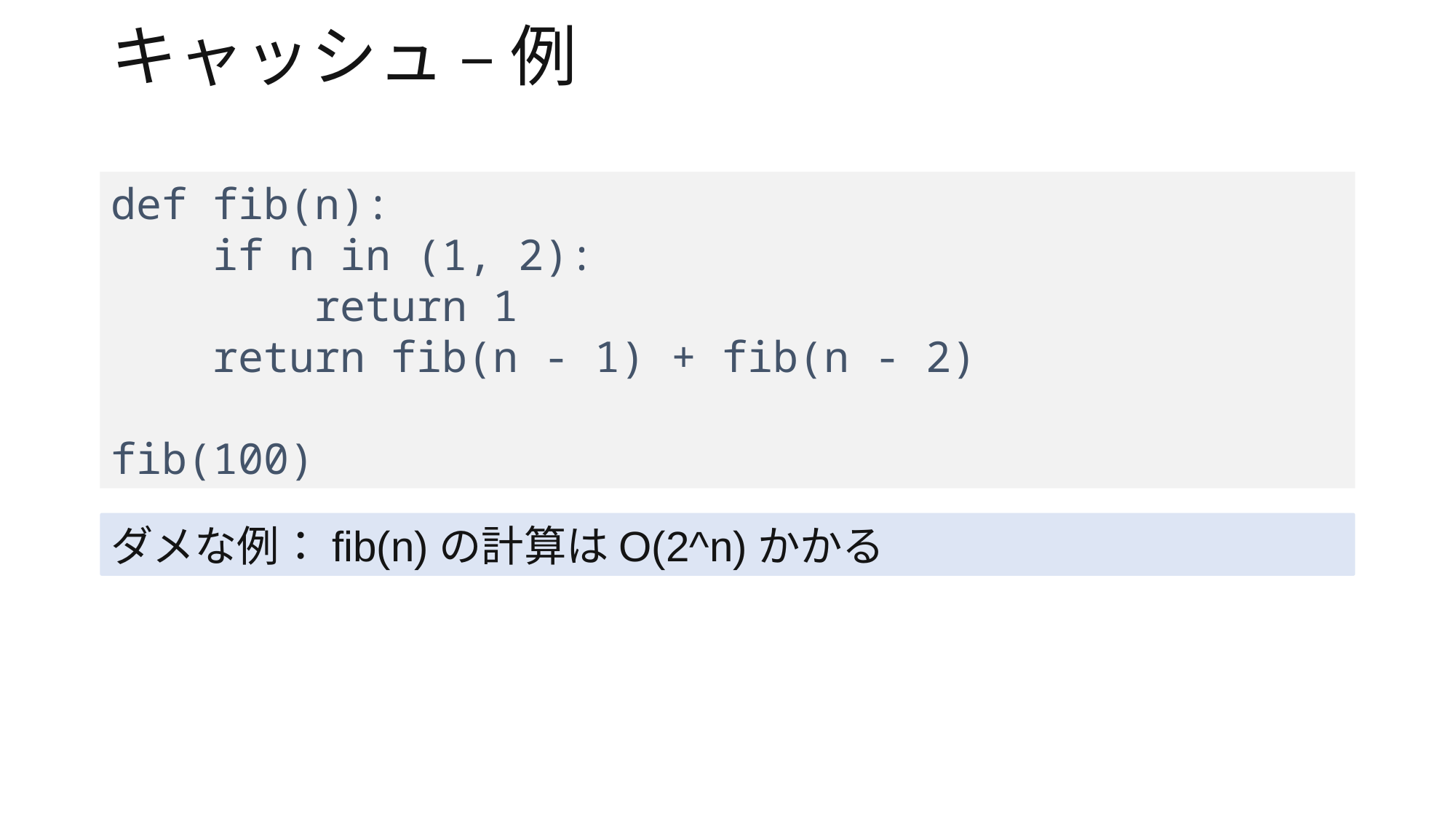

# キャッシュ – 例
def fib(n):
    if n in (1, 2):
        return 1
    return fib(n - 1) + fib(n - 2)

fib(100)
ダメな例：fib(n)の計算はO(2^n)かかる